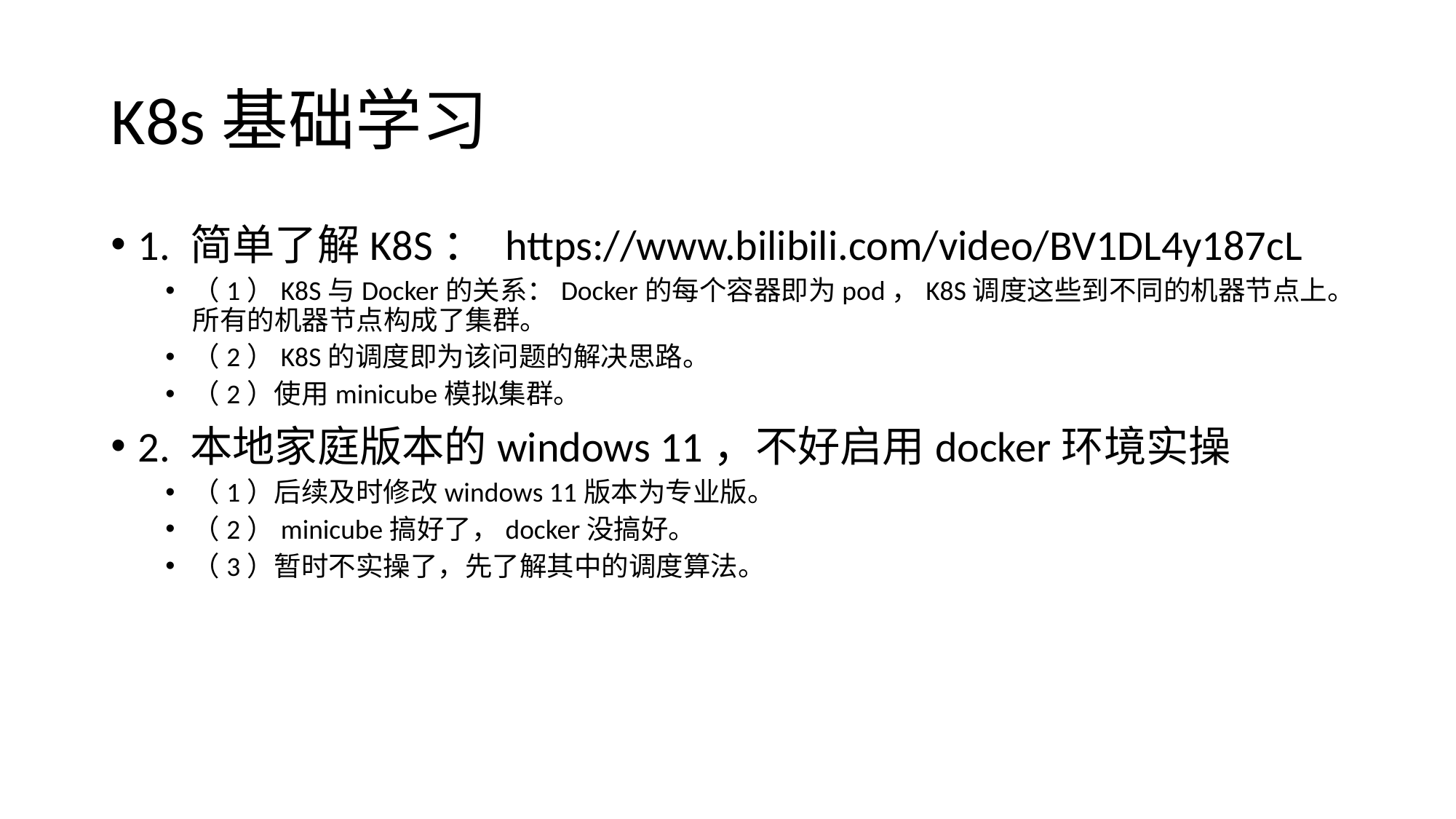

# K8s基础学习
1. 简单了解K8S： https://www.bilibili.com/video/BV1DL4y187cL
（1）K8S与Docker的关系：Docker的每个容器即为pod，K8S调度这些到不同的机器节点上。所有的机器节点构成了集群。
（2）K8S的调度即为该问题的解决思路。
（2）使用minicube模拟集群。
2. 本地家庭版本的windows 11，不好启用docker环境实操
（1）后续及时修改windows 11版本为专业版。
（2）minicube搞好了，docker没搞好。
（3）暂时不实操了，先了解其中的调度算法。